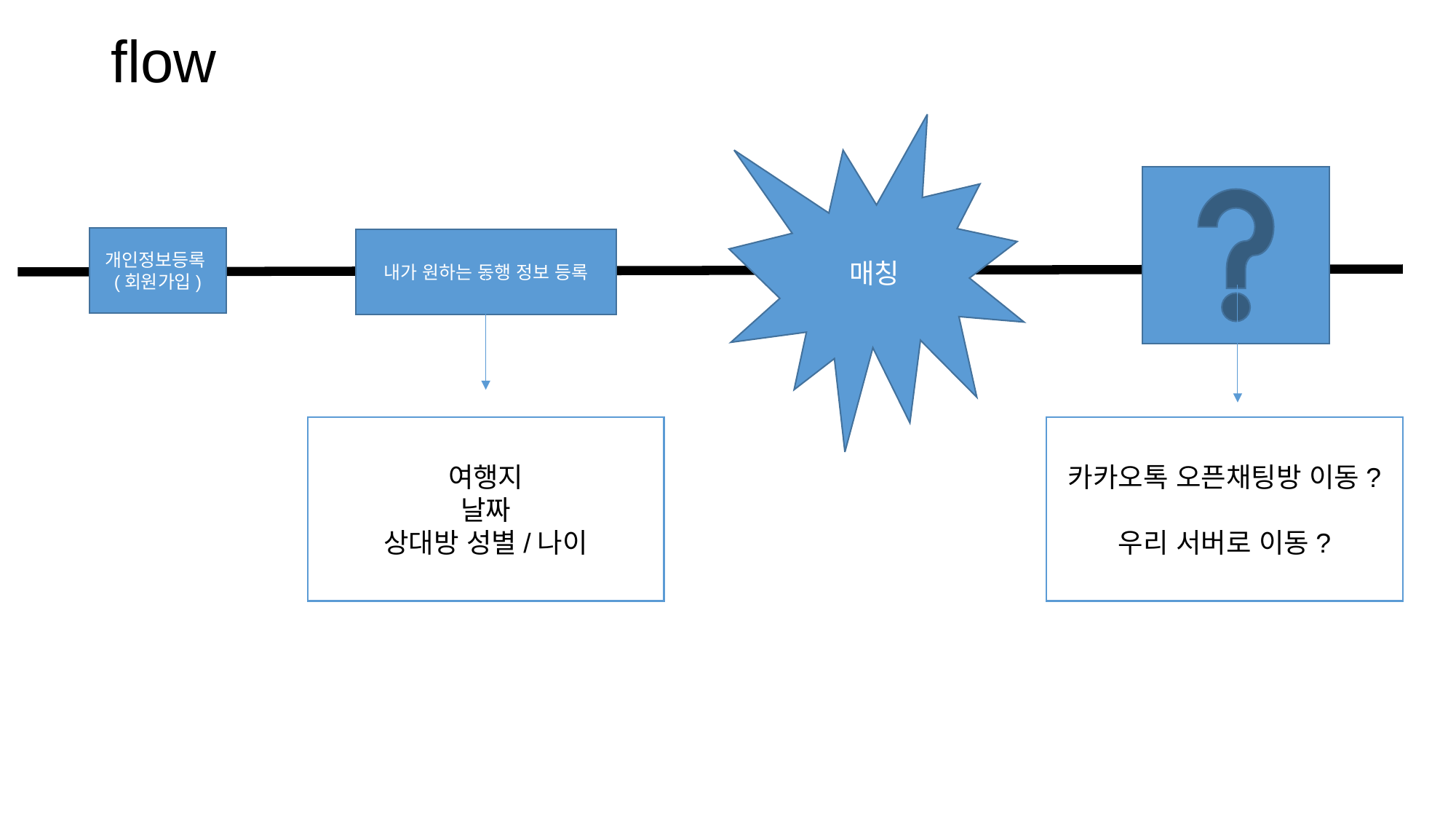

# flow
매칭

개인정보등록(회원가입)
내가 원하는 동행 정보 등록
여행지
날짜
상대방 성별/나이
카카오톡 오픈채팅방 이동?

우리 서버로 이동?